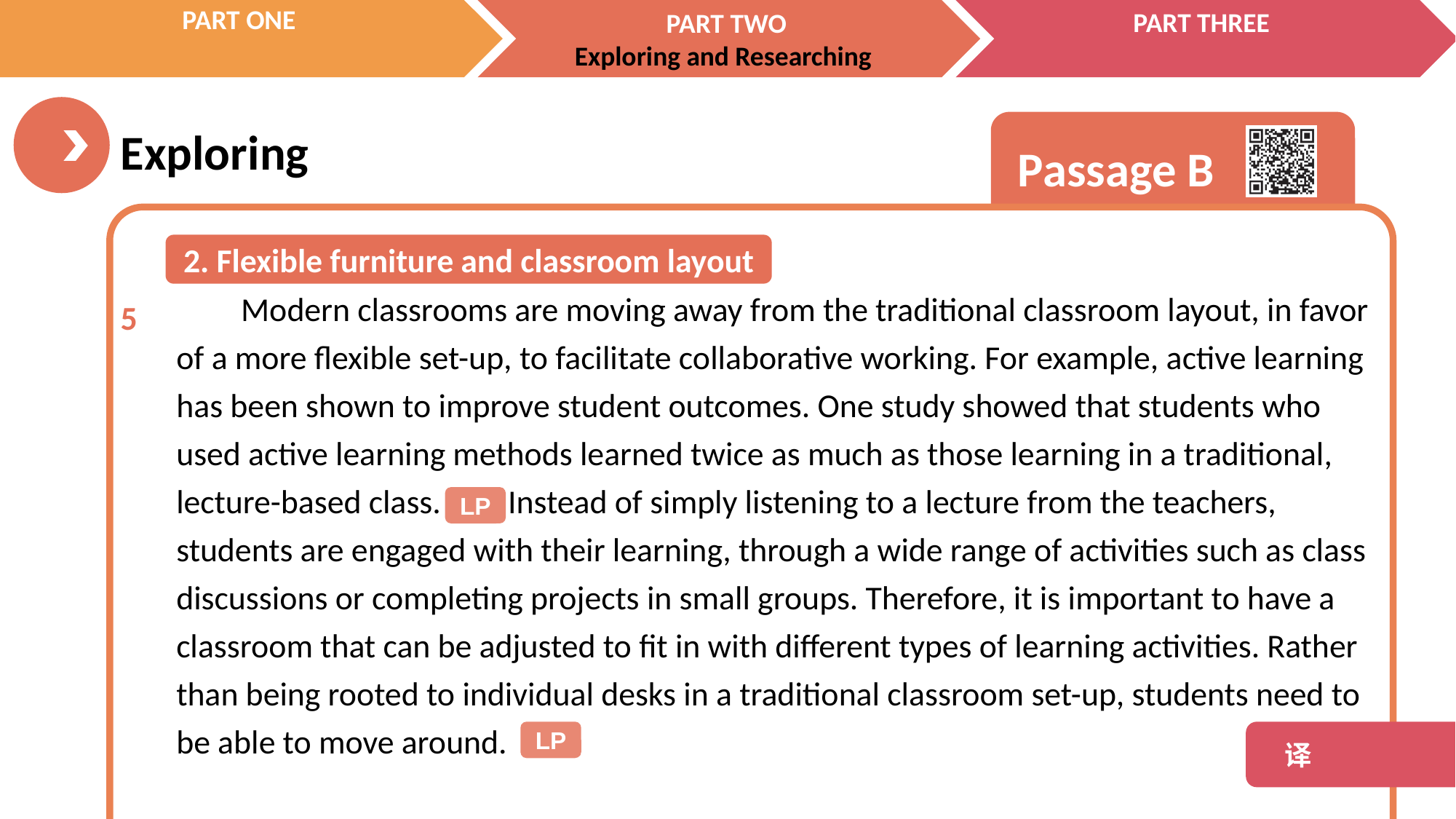

2. Flexible furniture and classroom layout

Modern classrooms are moving away from the traditional classroom layout, in favor of a more flexible set-up, to facilitate collaborative working. For example, active learning has been shown to improve student outcomes. One study showed that students who used active learning methods learned twice as much as those learning in a traditional, lecture-based class.         Instead of simply listening to a lecture from the teachers, students are engaged with their learning, through a wide range of activities such as class discussions or completing projects in small groups. Therefore, it is important to have a classroom that can be adjusted to fit in with different types of learning activities. Rather than being rooted to individual desks in a traditional classroom set-up, students need to be able to move around.

5

LP
LP
   译